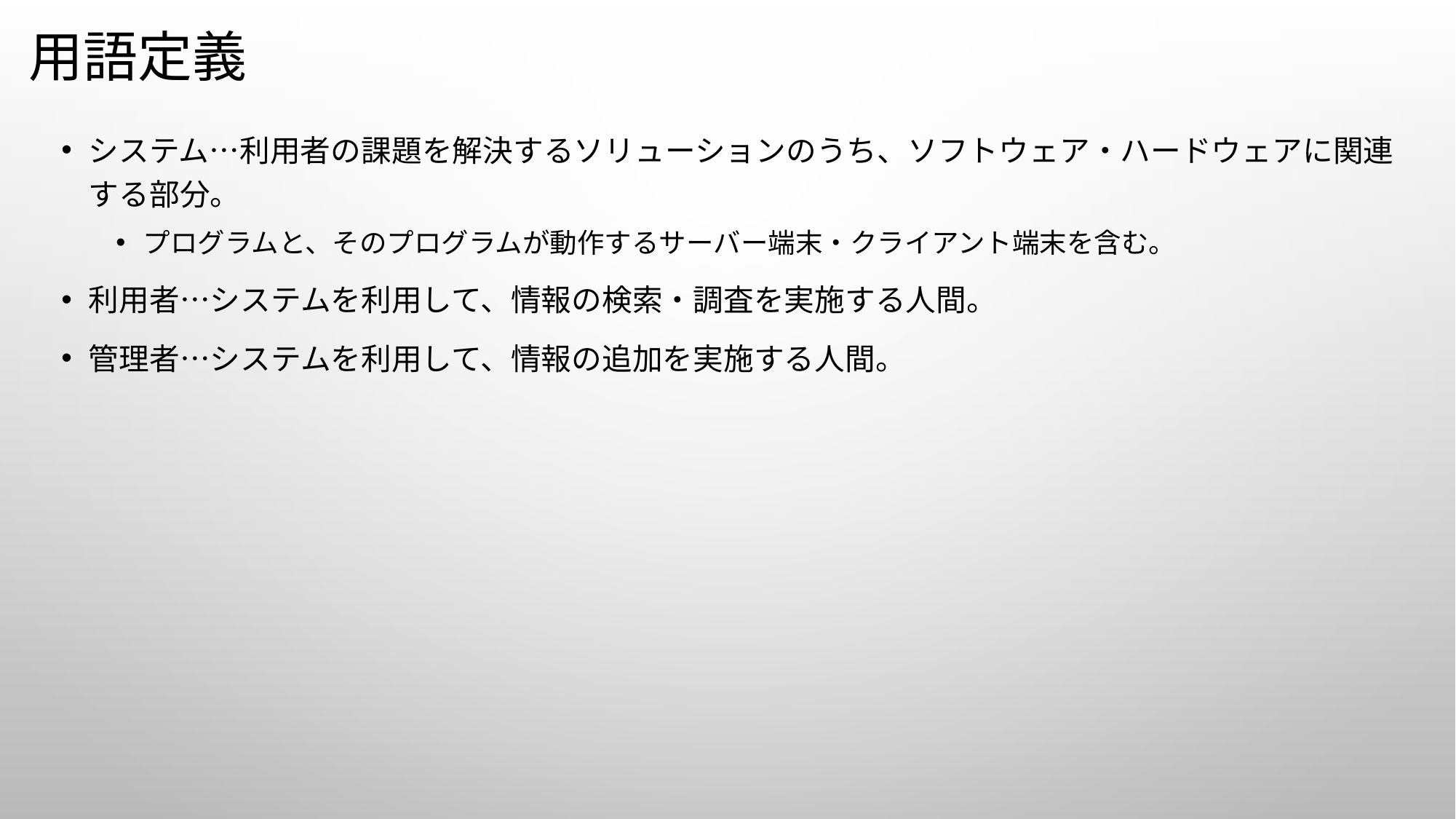

# 用語定義
システム…利用者の課題を解決するソリューションのうち、ソフトウェア・ハードウェアに関連する部分。
プログラムと、そのプログラムが動作するサーバー端末・クライアント端末を含む。
利用者…システムを利用して、情報の検索・調査を実施する人間。
管理者…システムを利用して、情報の追加を実施する人間。